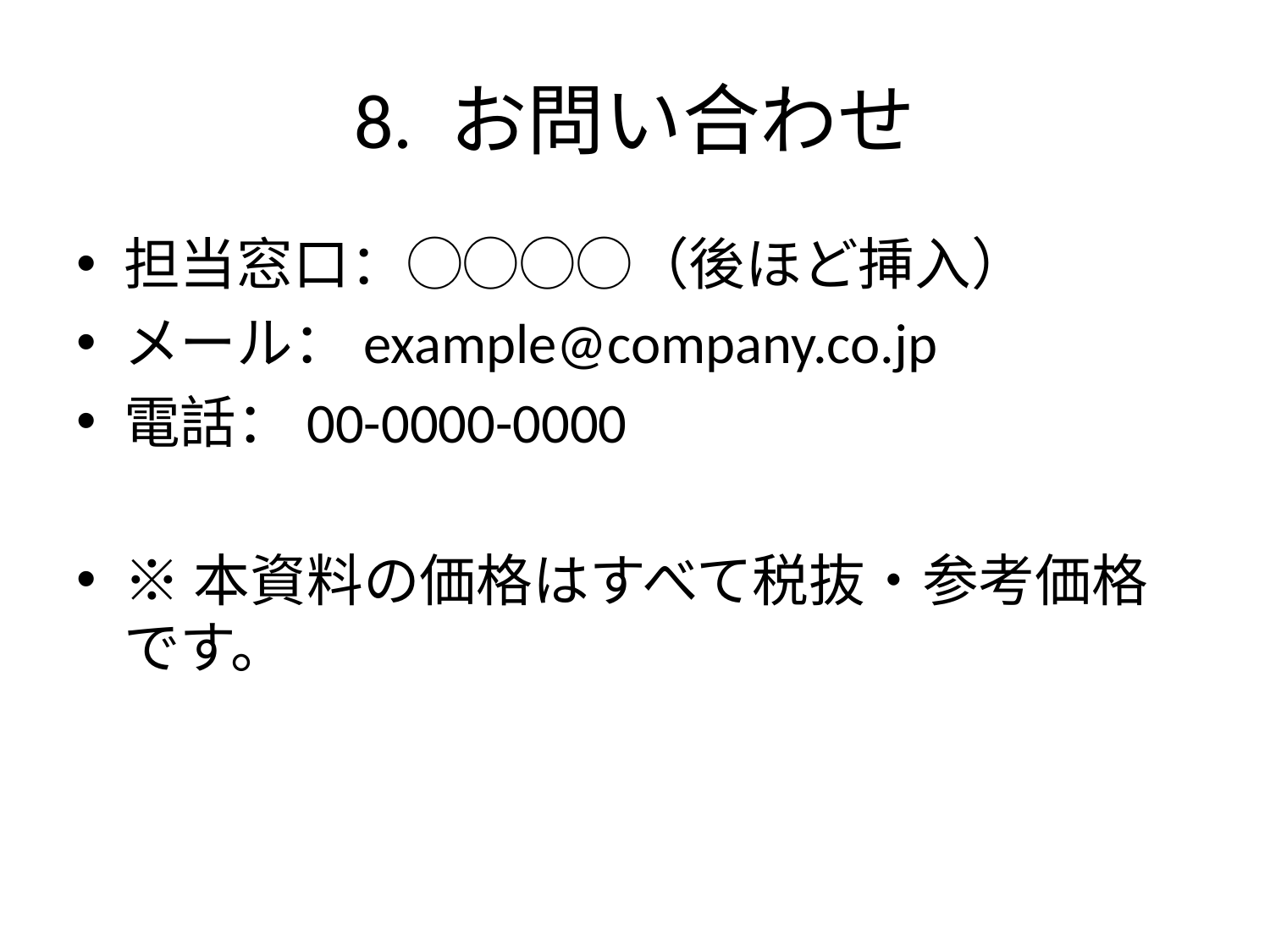

# 8. お問い合わせ
担当窓口：◯◯◯◯（後ほど挿入）
メール：example@company.co.jp
電話：00-0000-0000

※本資料の価格はすべて税抜・参考価格です。